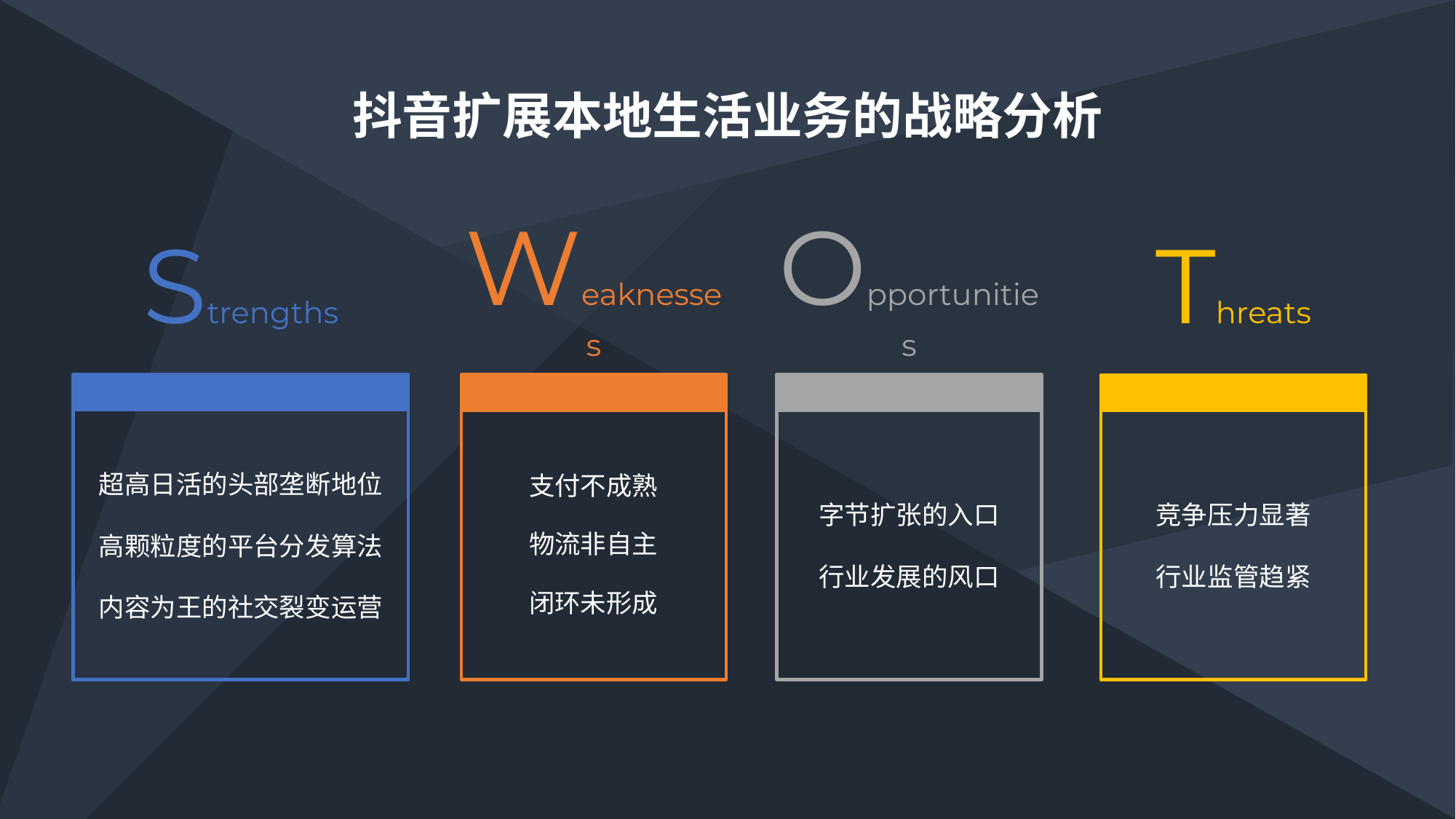

抖音扩展本地生活业务的战略分析
Strengths
Weaknesses
Opportunities
Threats
支付不成熟
物流非自主
闭环未形成
字节扩张的入口
行业发展的风口

超高日活的头部垄断地位
高颗粒度的平台分发算法
内容为王的社交裂变运营
竞争压力显著
行业监管趋紧